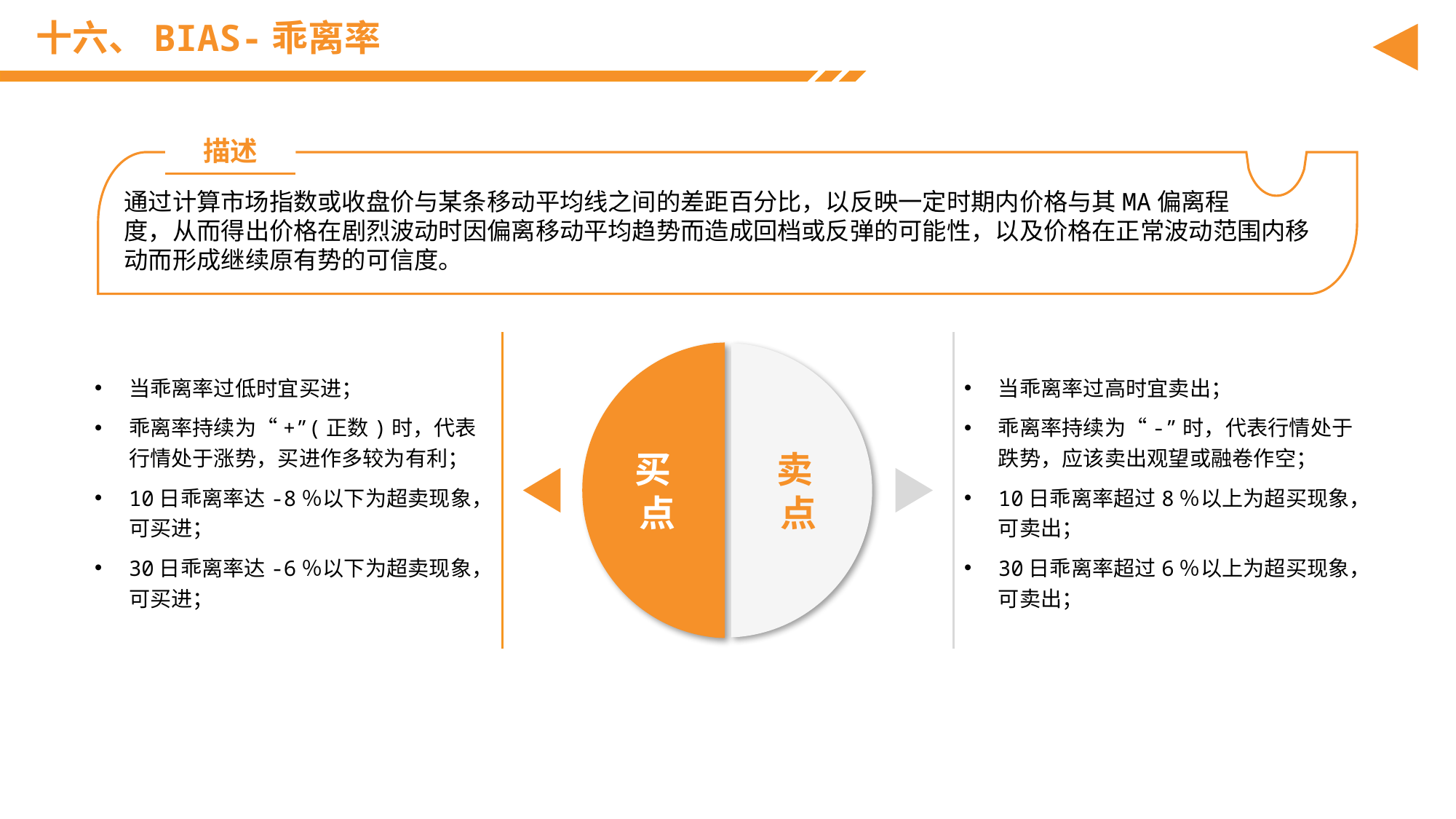

# 十六、BIAS-乖离率

描述

通过计算市场指数或收盘价与某条移动平均线之间的差距百分比，以反映一定时期内价格与其MA偏离程
度，从而得出价格在剧烈波动时因偏离移动平均趋势而造成回档或反弹的可能性，以及价格在正常波动范围内移动而形成继续原有势的可信度。
当乖离率过低时宜买进；
乖离率持续为“+”(正数)时，代表行情处于涨势，买进作多较为有利；
10日乖离率达-8％以下为超卖现象，可买进；
30日乖离率达-6％以下为超卖现象，可买进；
当乖离率过高时宜卖出；
乖离率持续为“-”时，代表行情处于跌势，应该卖出观望或融卷作空；
10日乖离率超过8％以上为超买现象，可卖出；
30日乖离率超过6％以上为超买现象，可卖出；

买
点
卖
点